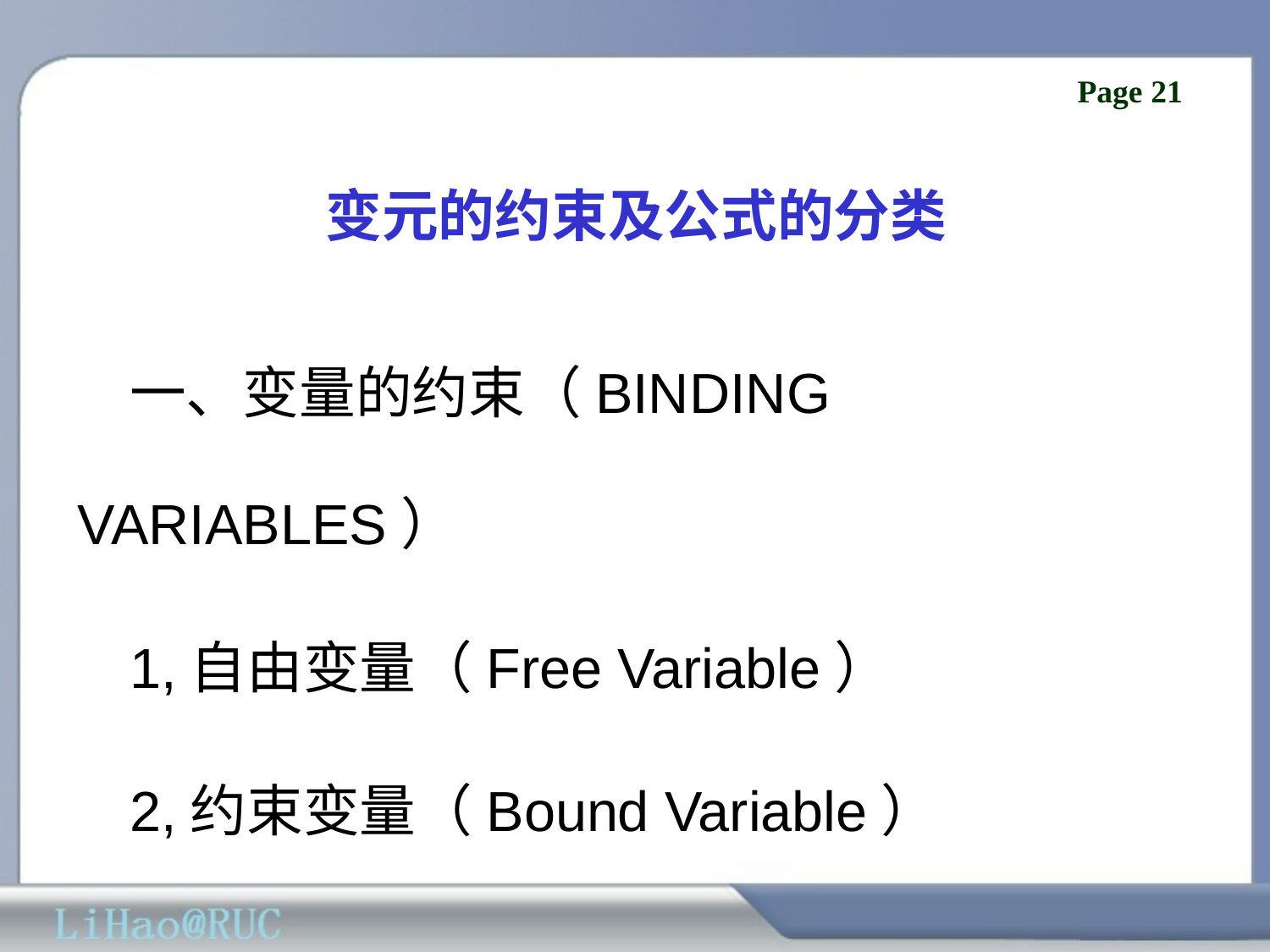

# 变元的约束及公式的分类
一、变量的约束（BINDING VARIABLES）
1,自由变量（Free Variable）
2,约束变量（Bound Variable）